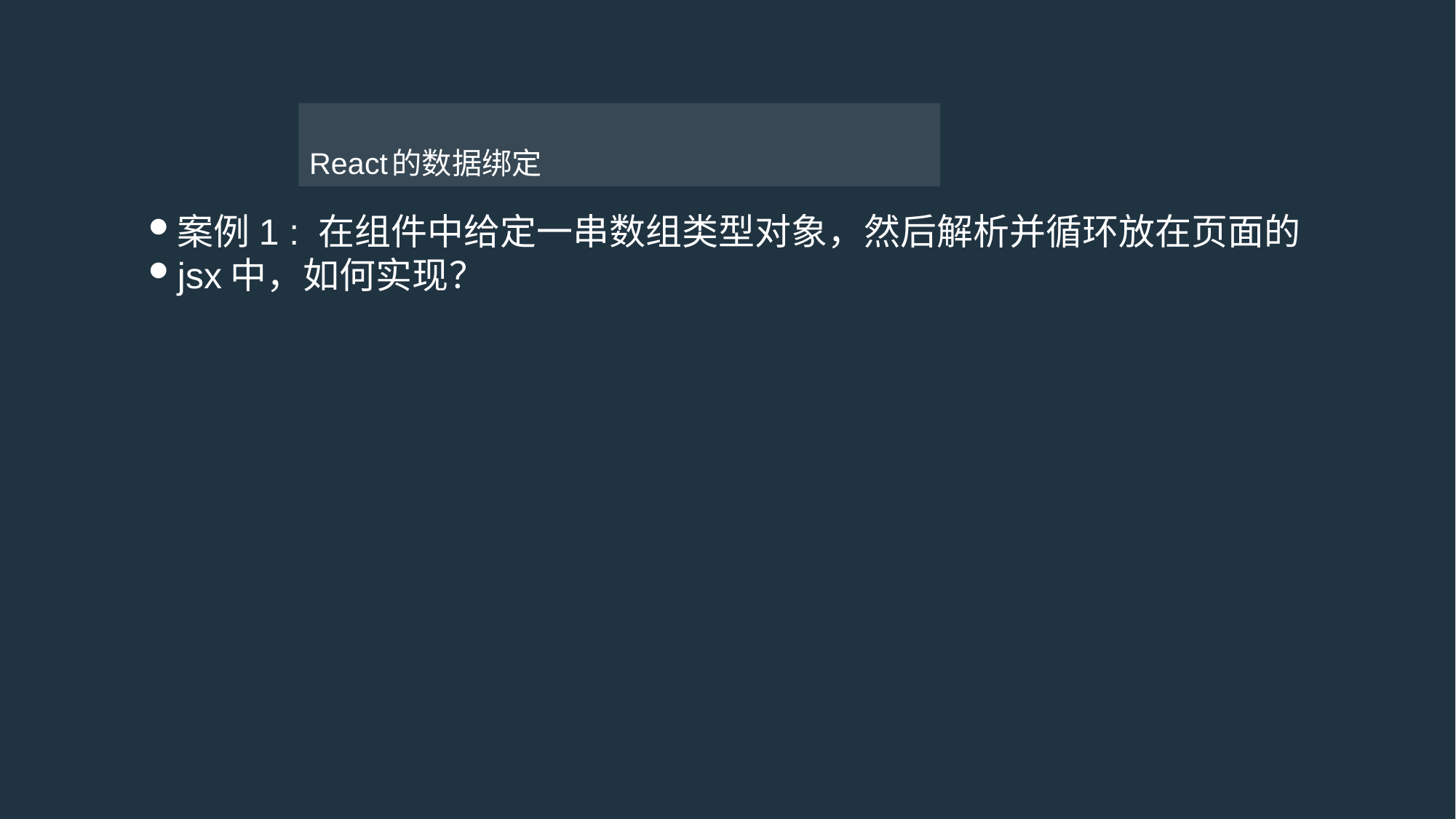

# React的数据绑定

案例1 : 在组件中给定一串数组类型对象，然后解析并循环放在页面的
jsx中，如何实现？